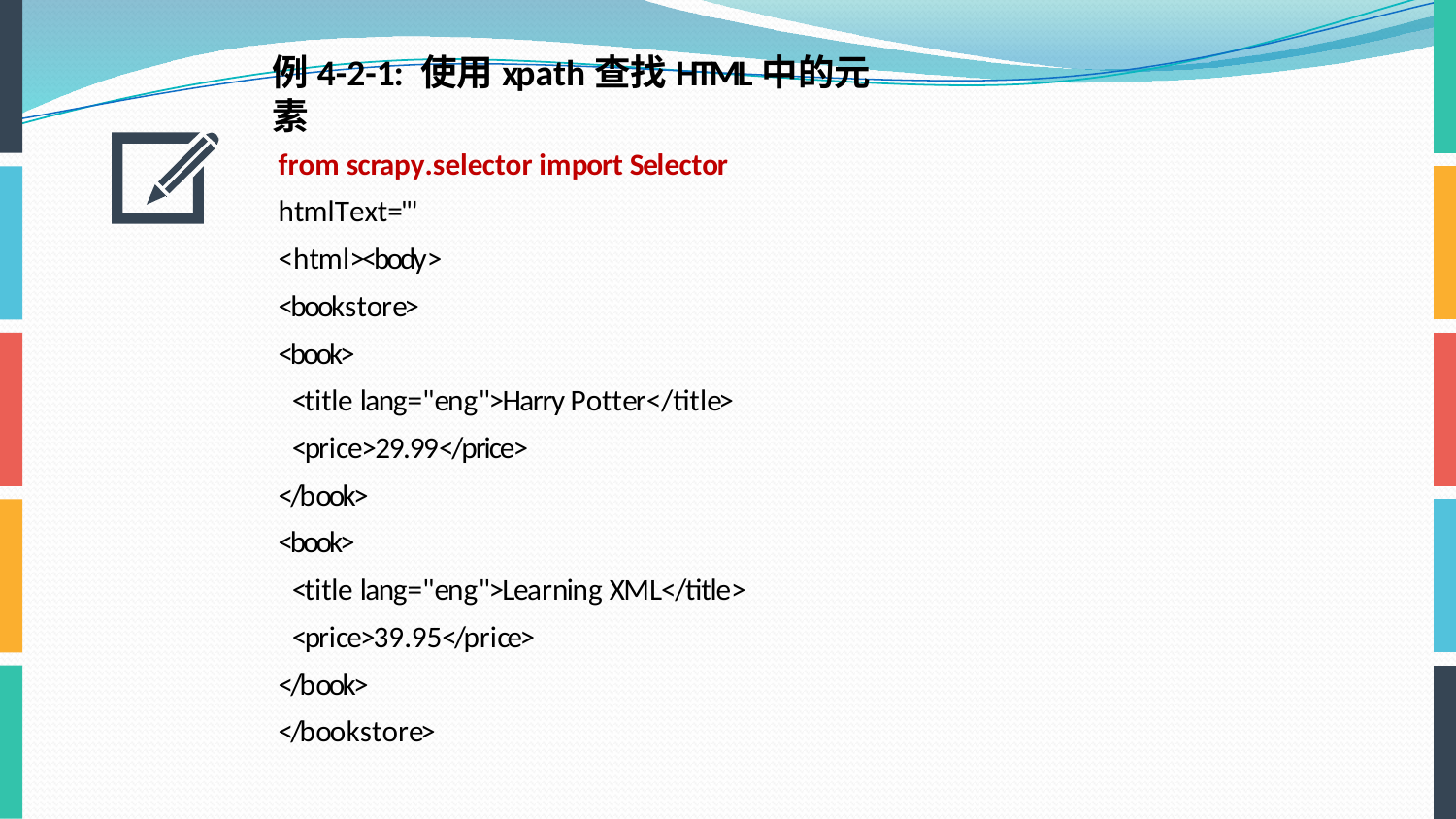

例4-2-1: 使用xpath查找HTML中的元素

from scrapy.selector import Selector
htmlText='''
<html><body>
<bookstore>
<book>
<title lang="eng">Harry Potter</title>
<price>29.99</price>
</book>
<book>
<title lang="eng">Learning XML</title>
<price>39.95</price>
</book>
</bookstore>